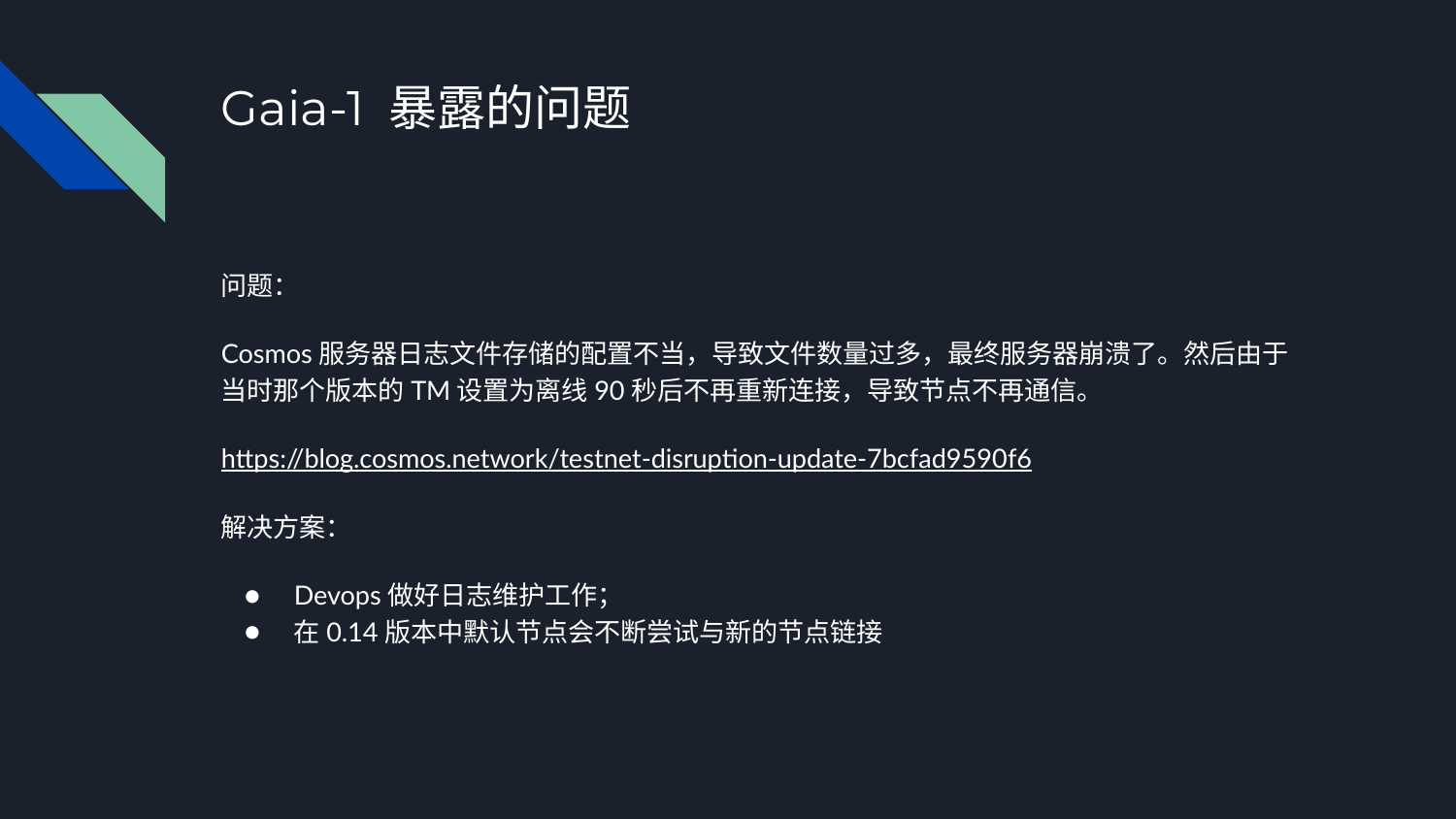

# Gaia-1 暴露的问题
问题：
Cosmos服务器日志文件存储的配置不当，导致文件数量过多，最终服务器崩溃了。然后由于当时那个版本的TM设置为离线90秒后不再重新连接，导致节点不再通信。
https://blog.cosmos.network/testnet-disruption-update-7bcfad9590f6
解决方案：
Devops做好日志维护工作；
在0.14版本中默认节点会不断尝试与新的节点链接